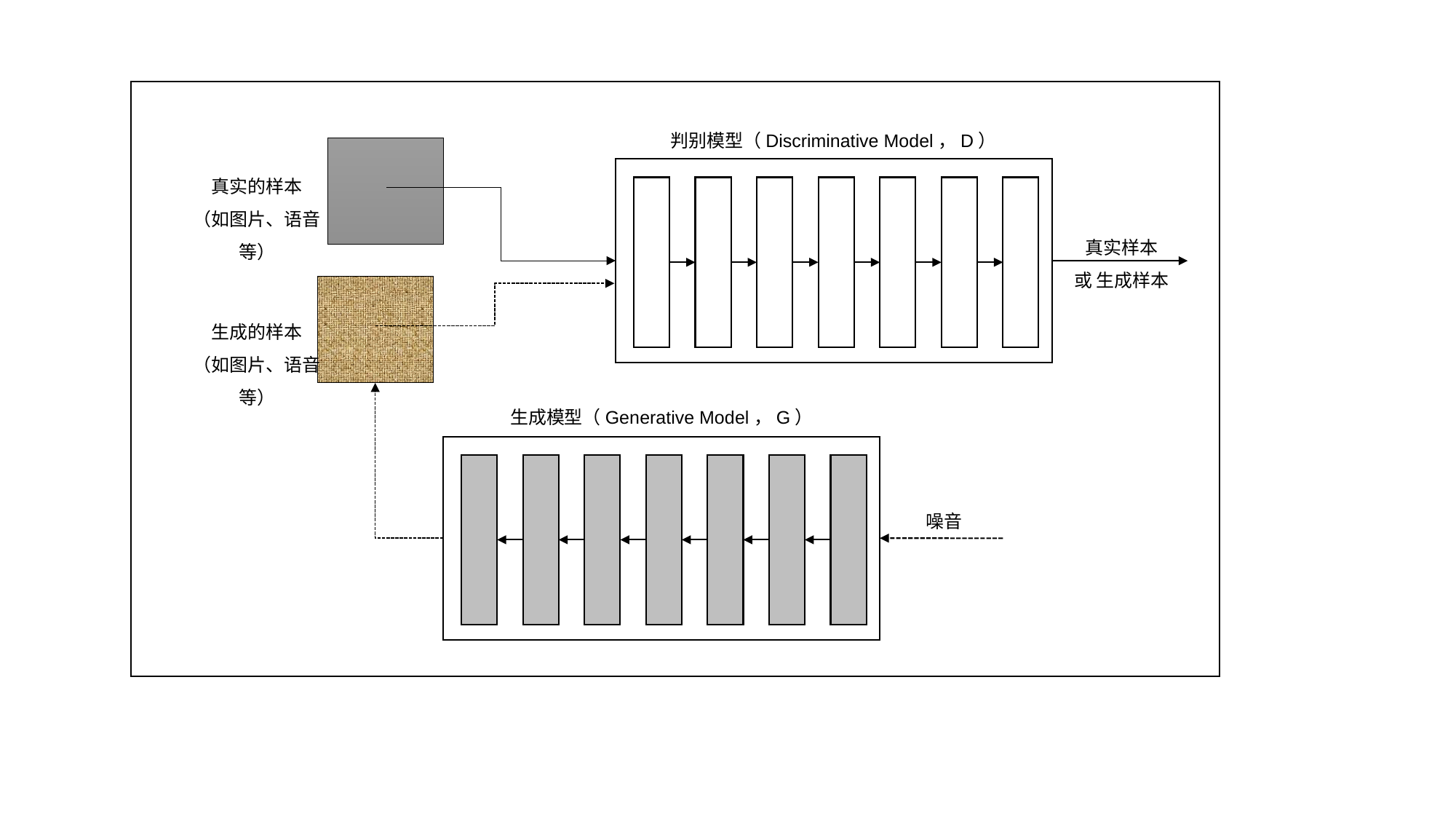

判别模型（Discriminative Model，D）

真实的样本
（如图片、语音等）

真实样本
或 生成样本

生成的样本
（如图片、语音等）
生成模型（Generative Model，G）

噪音